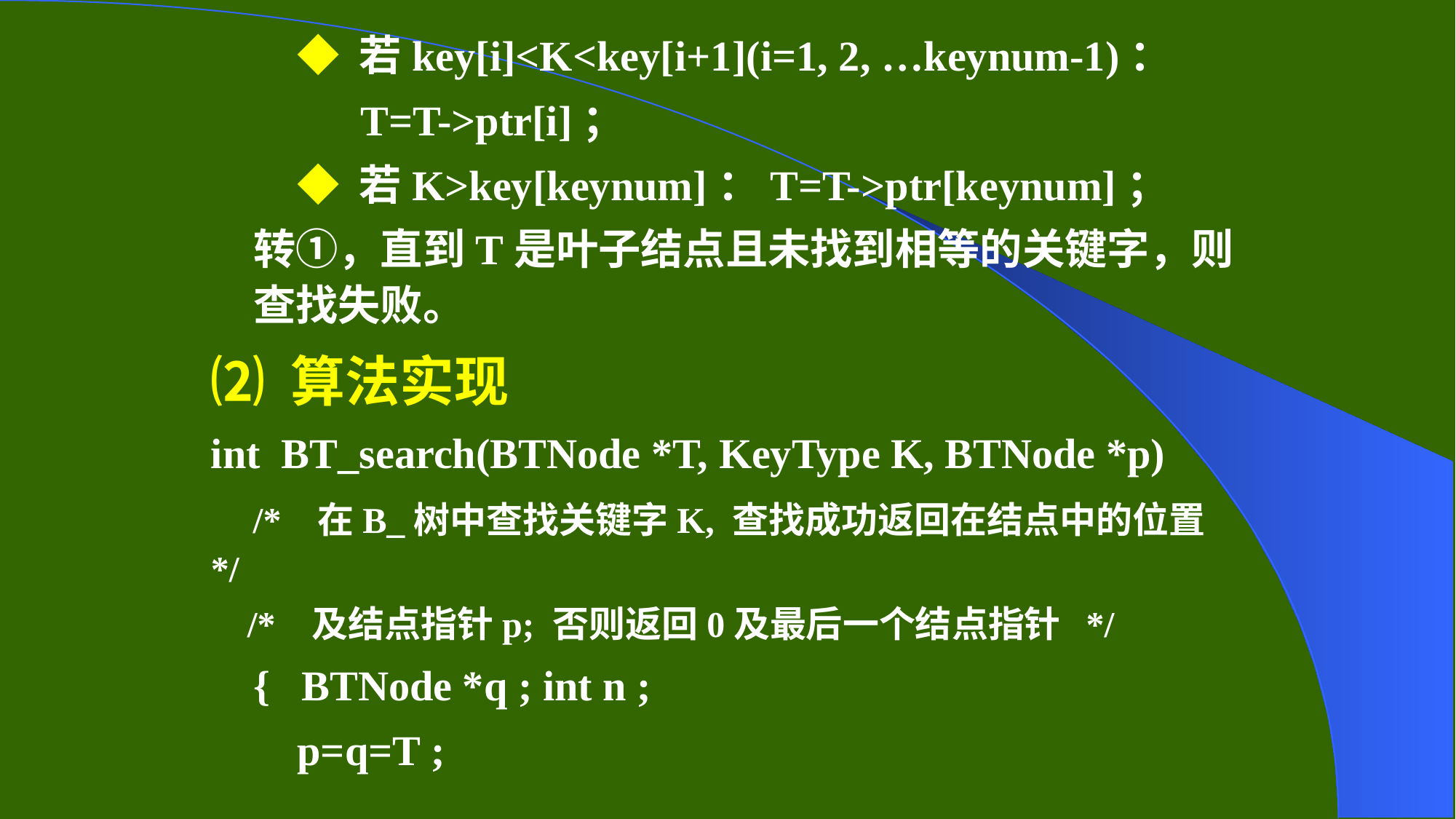

◆ 若key[i]<K<key[i+1](i=1, 2, …keynum-1)：
      T=T->ptr[i]；
◆ 若K>key[keynum]：T=T->ptr[keynum]；
转①，直到T是叶子结点且未找到相等的关键字，则查找失败。
⑵ 算法实现
int  BT_search(BTNode *T, KeyType K, BTNode *p)
    /*   在B_树中查找关键字K, 查找成功返回在结点中的位置   */
    /*   及结点指针p; 否则返回0及最后一个结点指针  */
{   BTNode *q ; int n ;
p=q=T ;